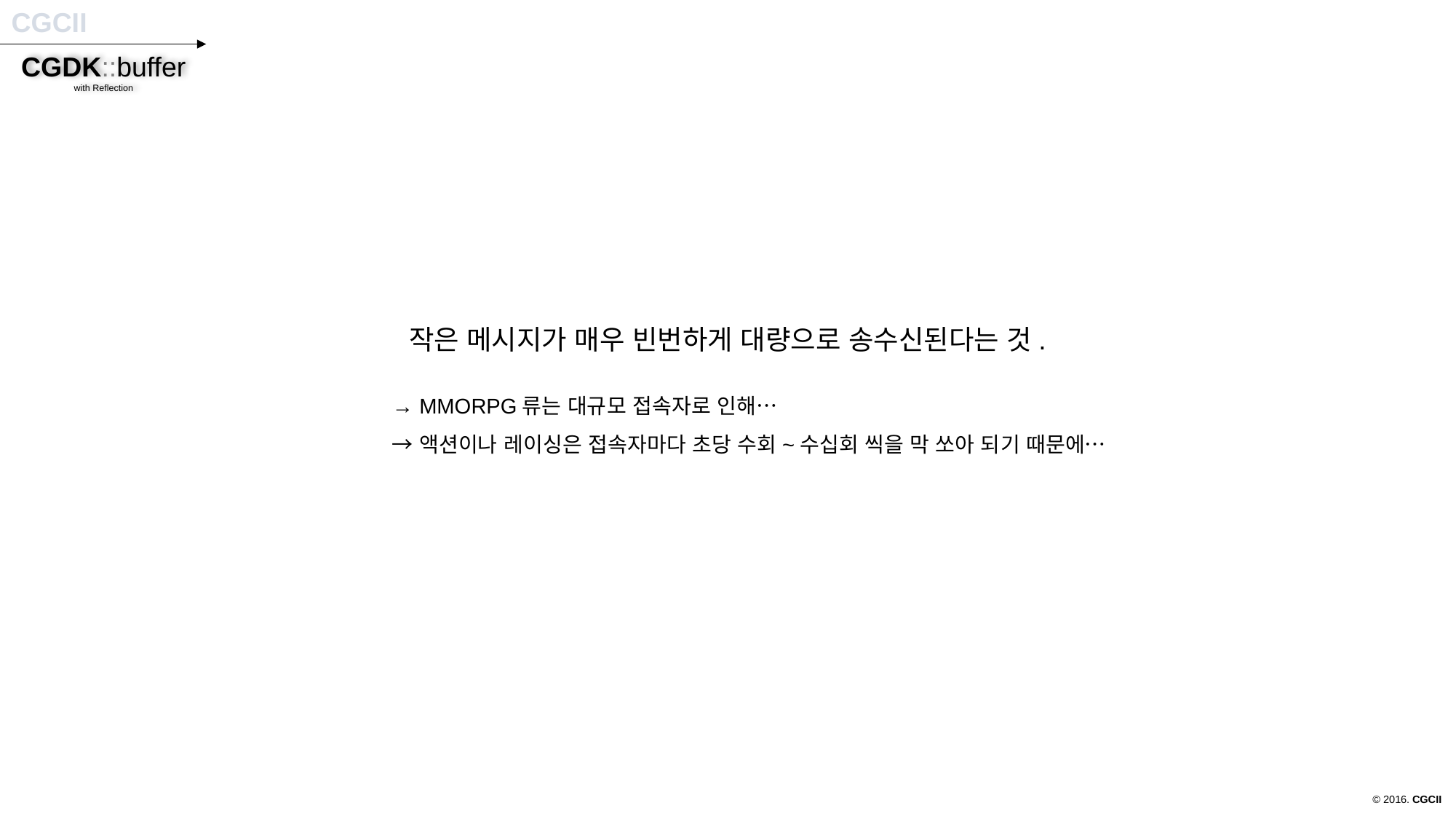

CGCII
CGDK::buffer
with Reflection

작은 메시지가 매우 빈번하게 대량으로 송수신된다는 것.
→ MMORPG류는 대규모 접속자로 인해…
→ 액션이나 레이싱은 접속자마다 초당 수회~수십회 씩을 막 쏘아 되기 때문에…
© 2016. CGCII